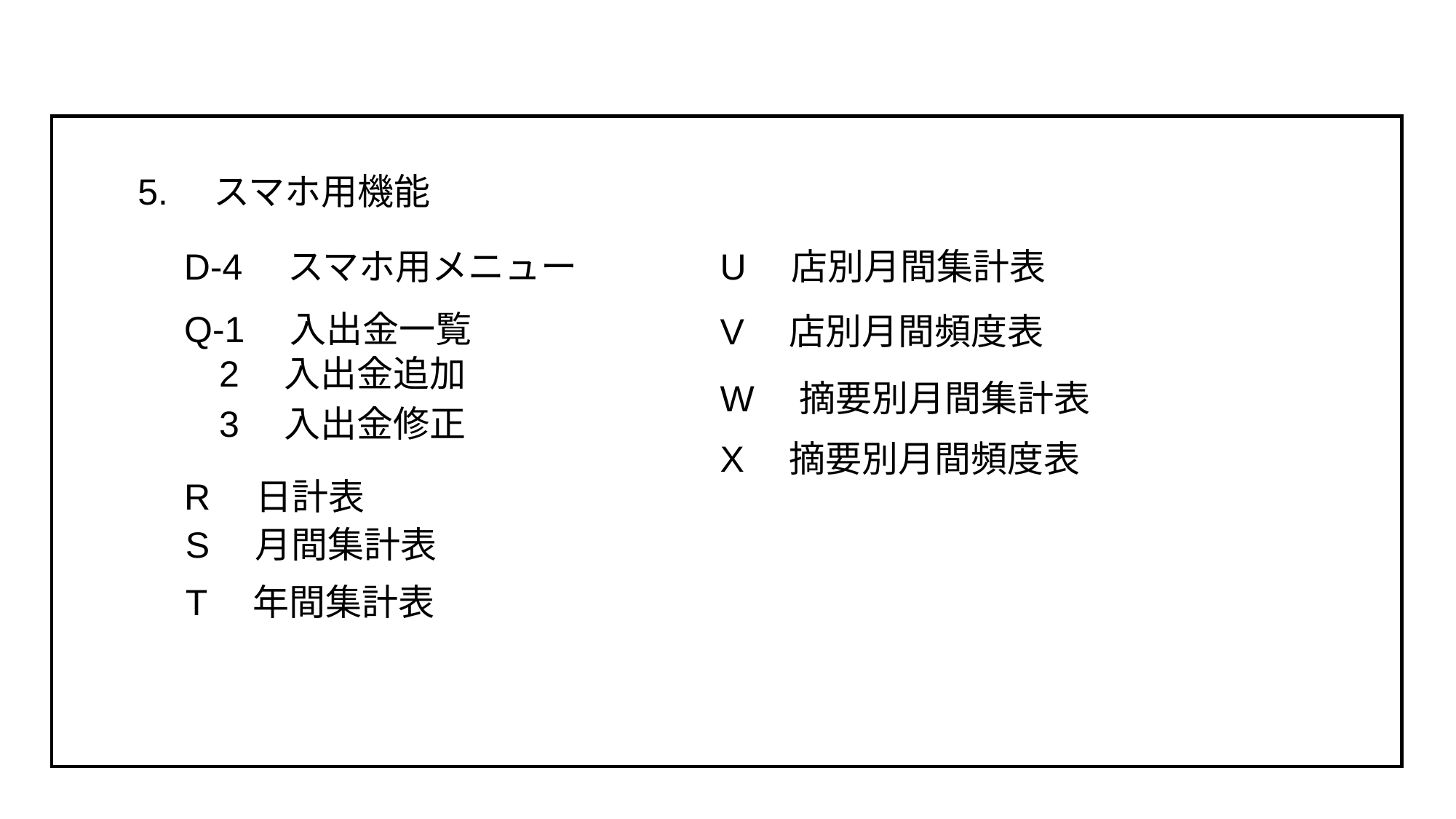

5.　スマホ用機能
D-4　スマホ用メニュー
U　店別月間集計表
Q-1　入出金一覧
V　店別月間頻度表
2　入出金追加
W　摘要別月間集計表
3　入出金修正
X　摘要別月間頻度表
R　日計表
S　月間集計表
T　年間集計表